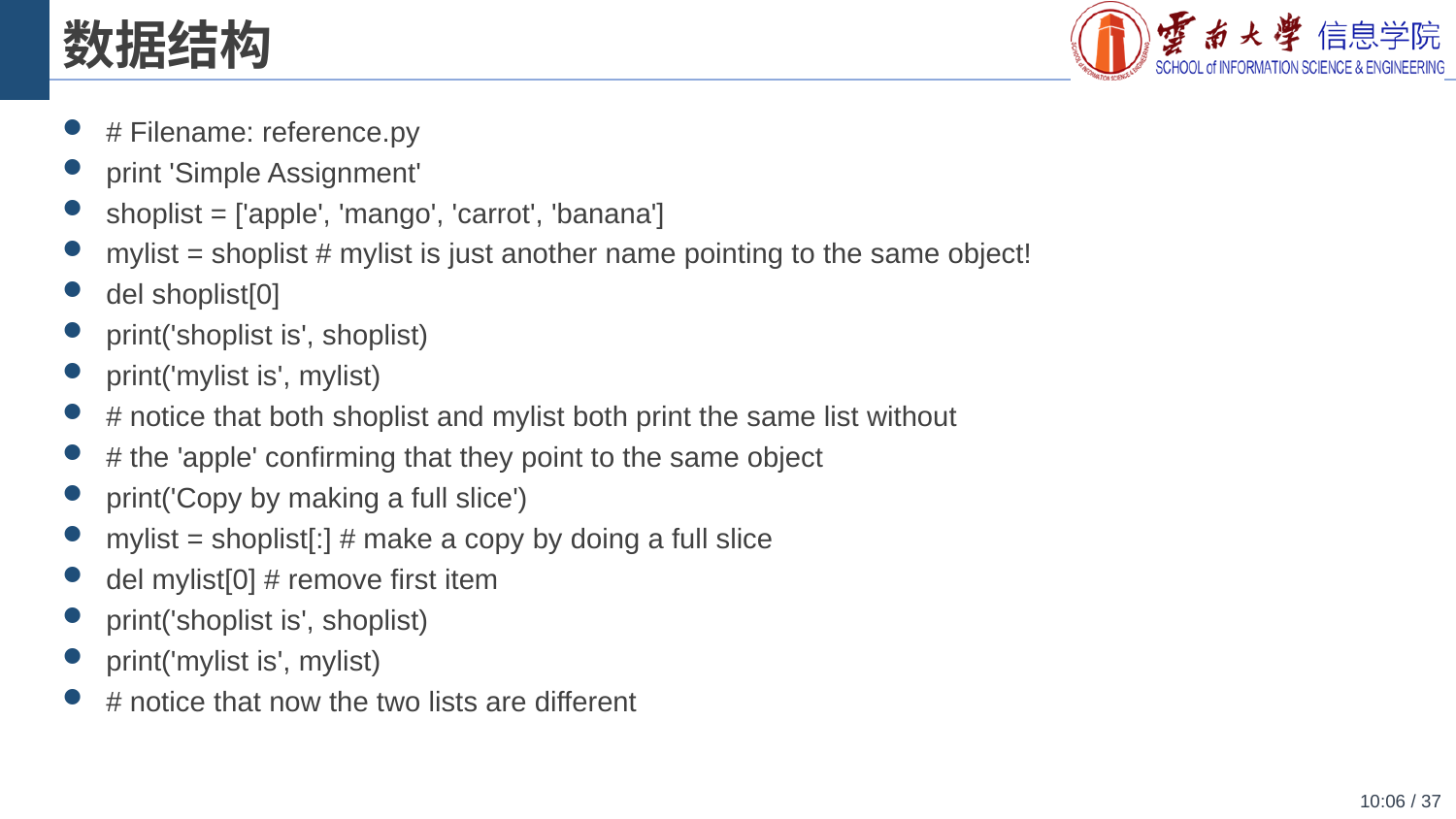

# 数据结构
# Filename: reference.py
print 'Simple Assignment'
shoplist = ['apple', 'mango', 'carrot', 'banana']
mylist = shoplist # mylist is just another name pointing to the same object!
del shoplist[0]
print('shoplist is', shoplist)
print('mylist is', mylist)
# notice that both shoplist and mylist both print the same list without
# the 'apple' confirming that they point to the same object
print('Copy by making a full slice')
mylist = shoplist[:] # make a copy by doing a full slice
del mylist[0] # remove first item
print('shoplist is', shoplist)
print('mylist is', mylist)
# notice that now the two lists are different